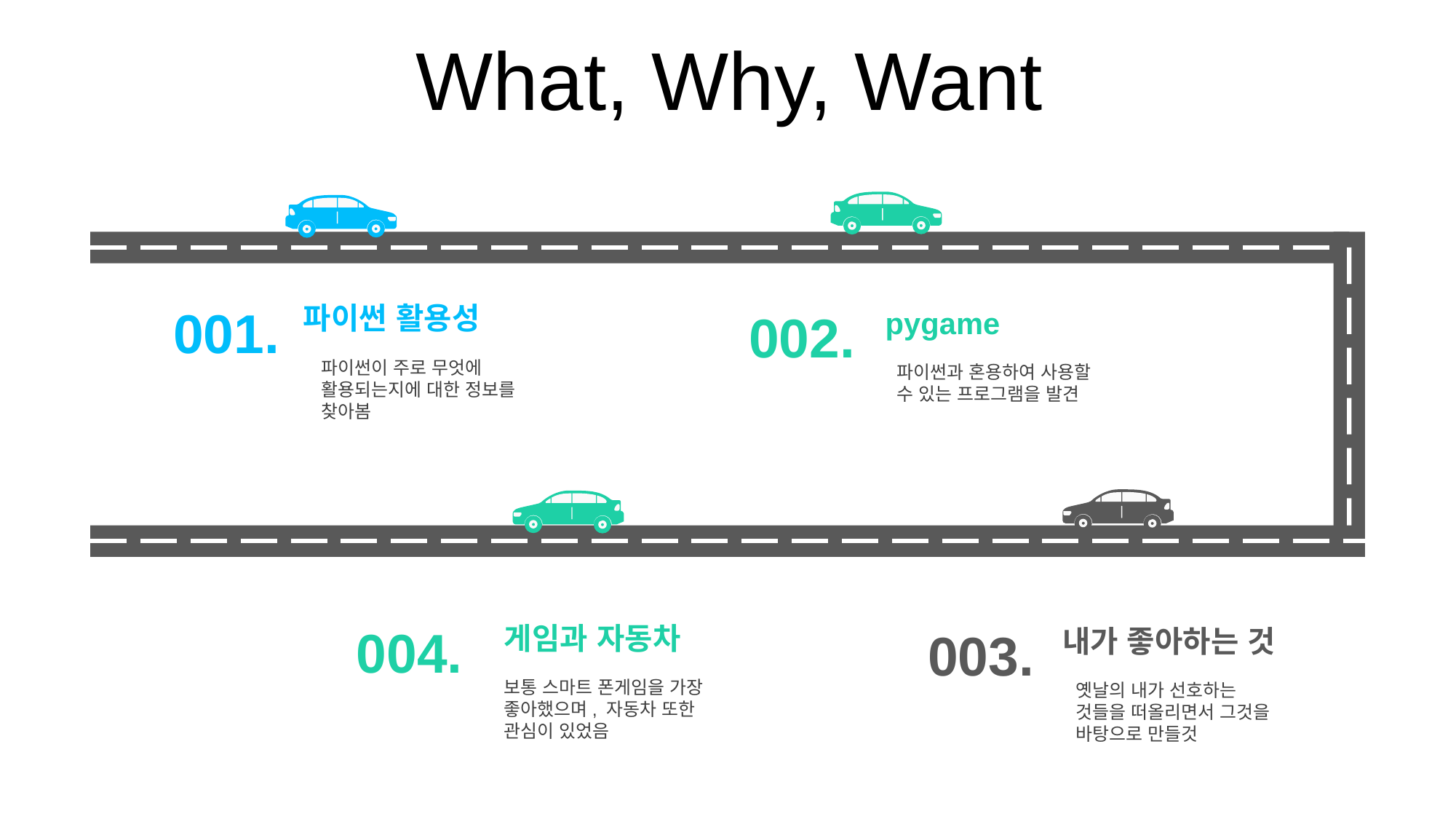

What, Why, Want

001.
파이썬 활용성
파이썬이 주로 무엇에 활용되는지에 대한 정보를 찾아봄
002.
pygame
파이썬과 혼용하여 사용할 수 있는 프로그램을 발견

004.
게임과 자동차
보통 스마트 폰게임을 가장 좋아했으며, 자동차 또한 관심이 있었음
003.
내가 좋아하는 것
옛날의 내가 선호하는 것들을 떠올리면서 그것을 바탕으로 만들것